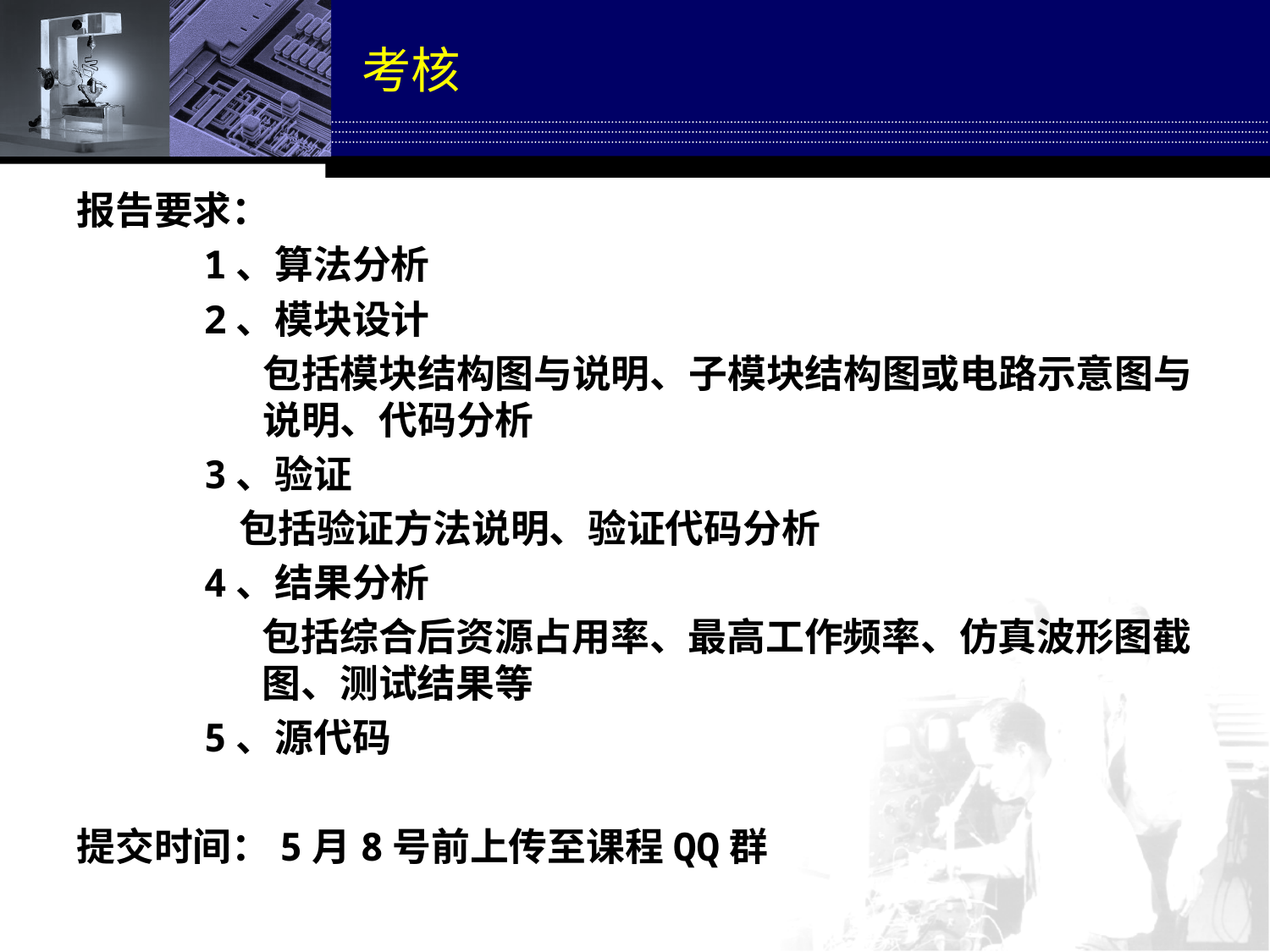

# 考核
报告要求：
	1、算法分析
	2、模块设计
包括模块结构图与说明、子模块结构图或电路示意图与说明、代码分析
	3、验证
	   包括验证方法说明、验证代码分析
	4、结果分析
包括综合后资源占用率、最高工作频率、仿真波形图截图、测试结果等
	5、源代码

提交时间：5月8号前上传至课程QQ群